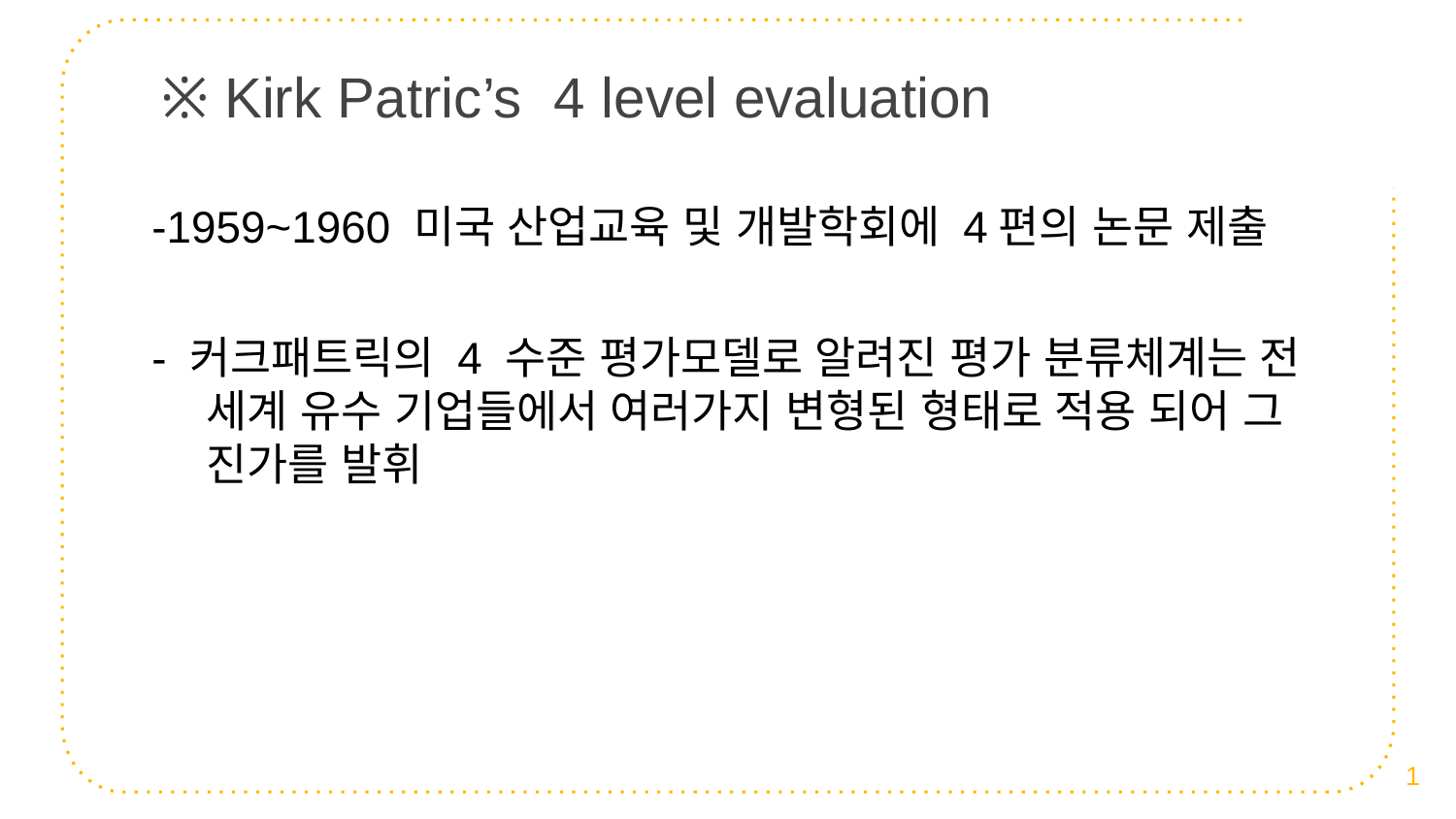

# ※ Kirk Patric’s  4 level evaluation
-1959~1960 미국 산업교육 및 개발학회에 4편의 논문 제출

- 커크패트릭의 4 수준 평가모델로 알려진 평가 분류체계는 전 세계 유수 기업들에서 여러가지 변형된 형태로 적용 되어 그 진가를 발휘
1